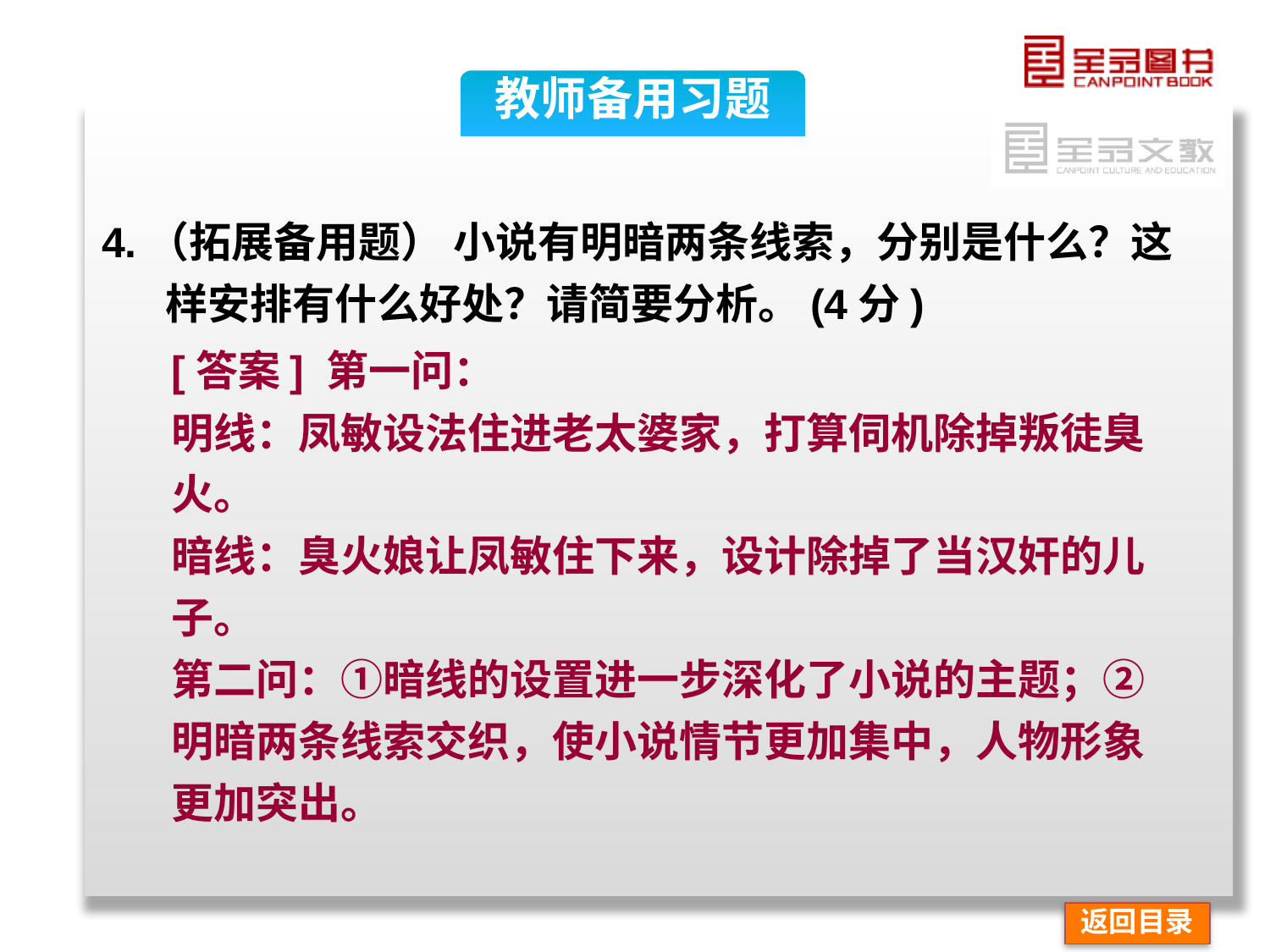

教师备用习题
4.（拓展备用题） 小说有明暗两条线索，分别是什么？这样安排有什么好处？请简要分析。(4分)
[答案] 第一问：
明线：凤敏设法住进老太婆家，打算伺机除掉叛徒臭火。
暗线：臭火娘让凤敏住下来，设计除掉了当汉奸的儿子。
第二问：①暗线的设置进一步深化了小说的主题；②明暗两条线索交织，使小说情节更加集中，人物形象更加突出。
返回目录